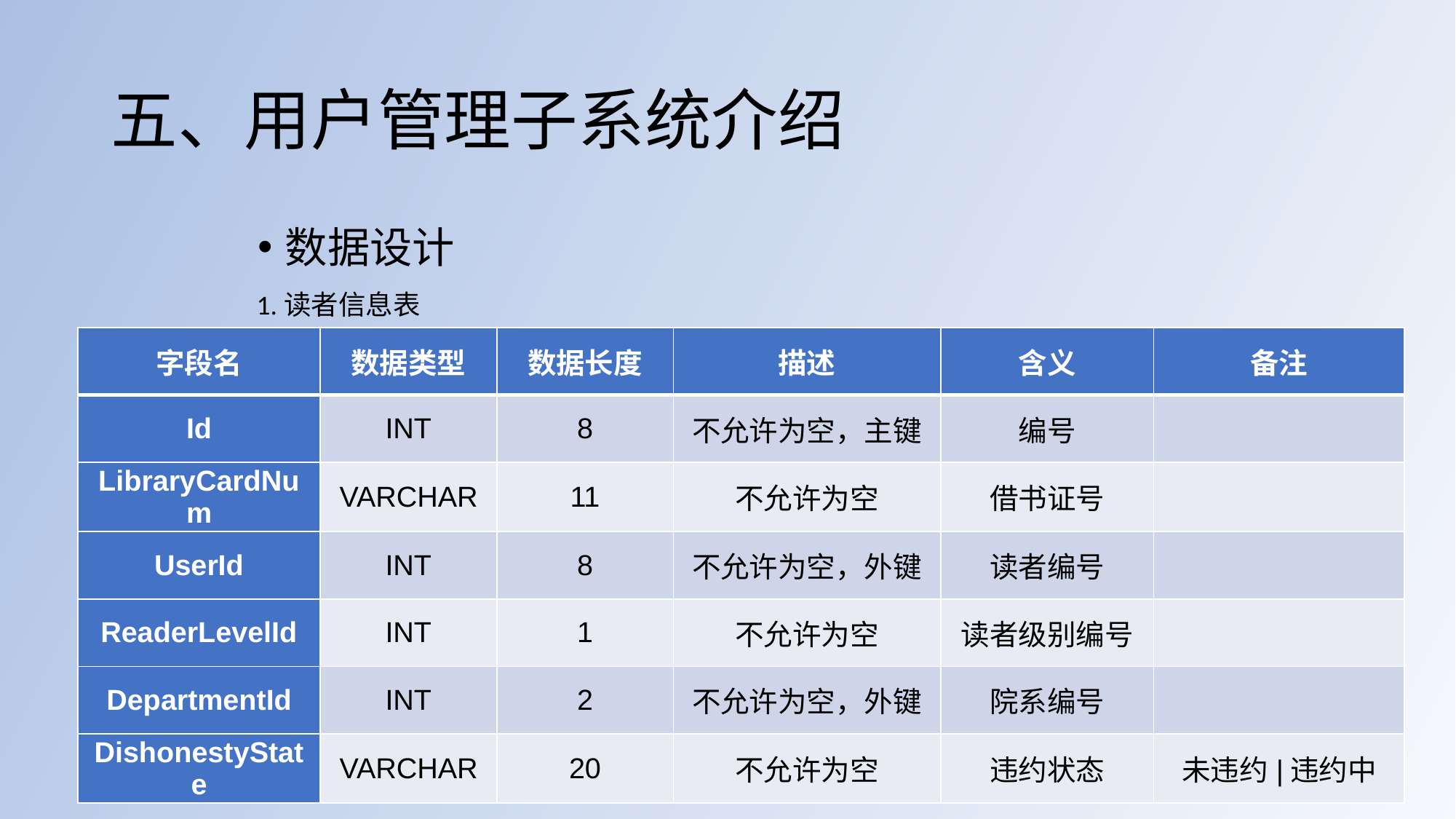

# 五、用户管理子系统介绍
数据设计
1.读者信息表
| 字段名 | 数据类型 | 数据长度 | 描述 | 含义 | 备注 |
| --- | --- | --- | --- | --- | --- |
| Id | INT | 8 | 不允许为空，主键 | 编号 |  |
| LibraryCardNum | VARCHAR | 11 | 不允许为空 | 借书证号 |  |
| UserId | INT | 8 | 不允许为空，外键 | 读者编号 |  |
| ReaderLevelId | INT | 1 | 不允许为空 | 读者级别编号 |  |
| DepartmentId | INT | 2 | 不允许为空，外键 | 院系编号 |  |
| DishonestyState | VARCHAR | 20 | 不允许为空 | 违约状态 | 未违约|违约中 |